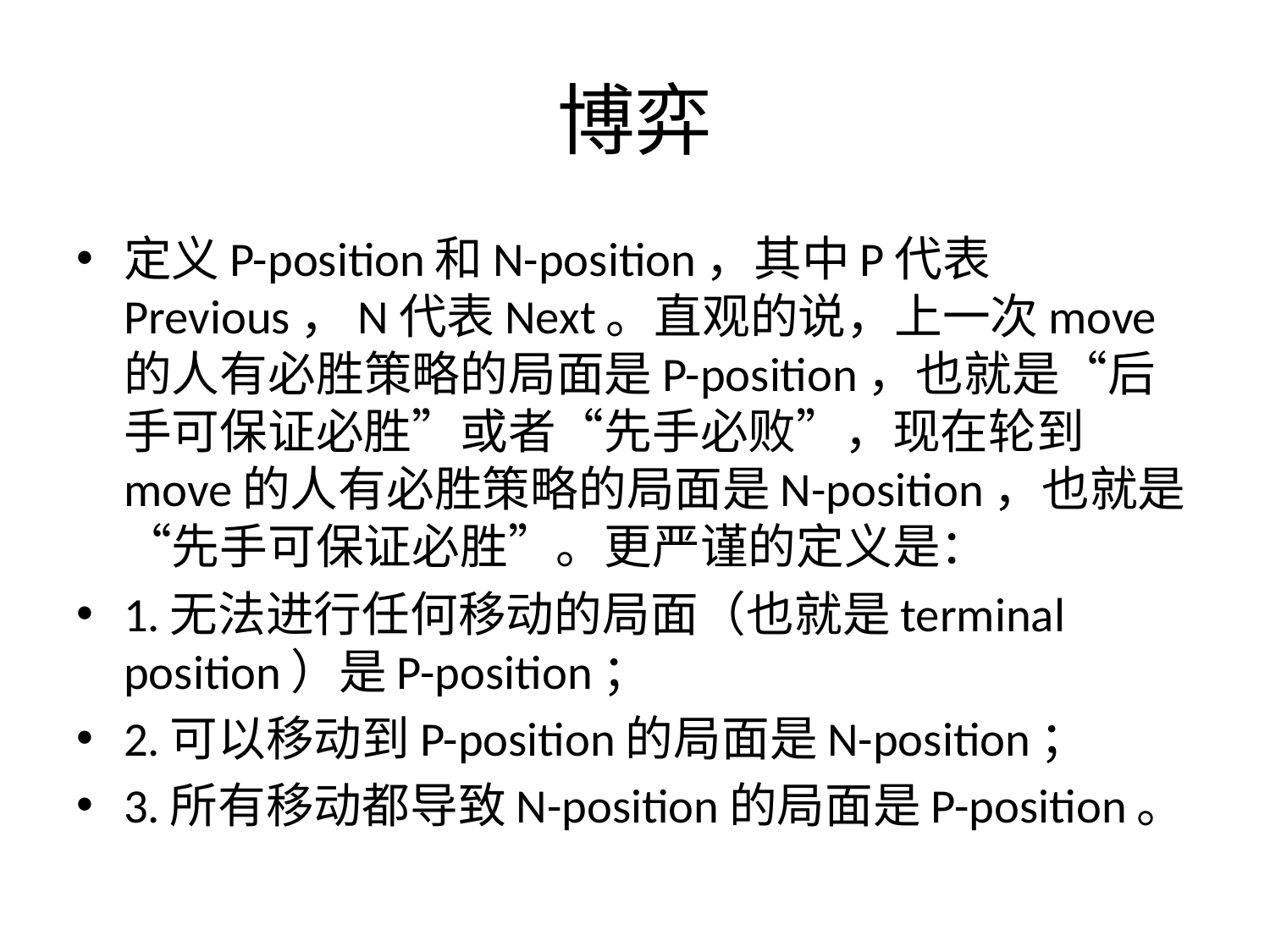

# 博弈
定义P-position和N-position，其中P代表Previous，N代表Next。直观的说，上一次move的人有必胜策略的局面是P-position，也就是“后手可保证必胜”或者“先手必败”，现在轮到move的人有必胜策略的局面是N-position，也就是“先手可保证必胜”。更严谨的定义是：
1.无法进行任何移动的局面（也就是terminal position）是P-position；
2.可以移动到P-position的局面是N-position；
3.所有移动都导致N-position的局面是P-position。